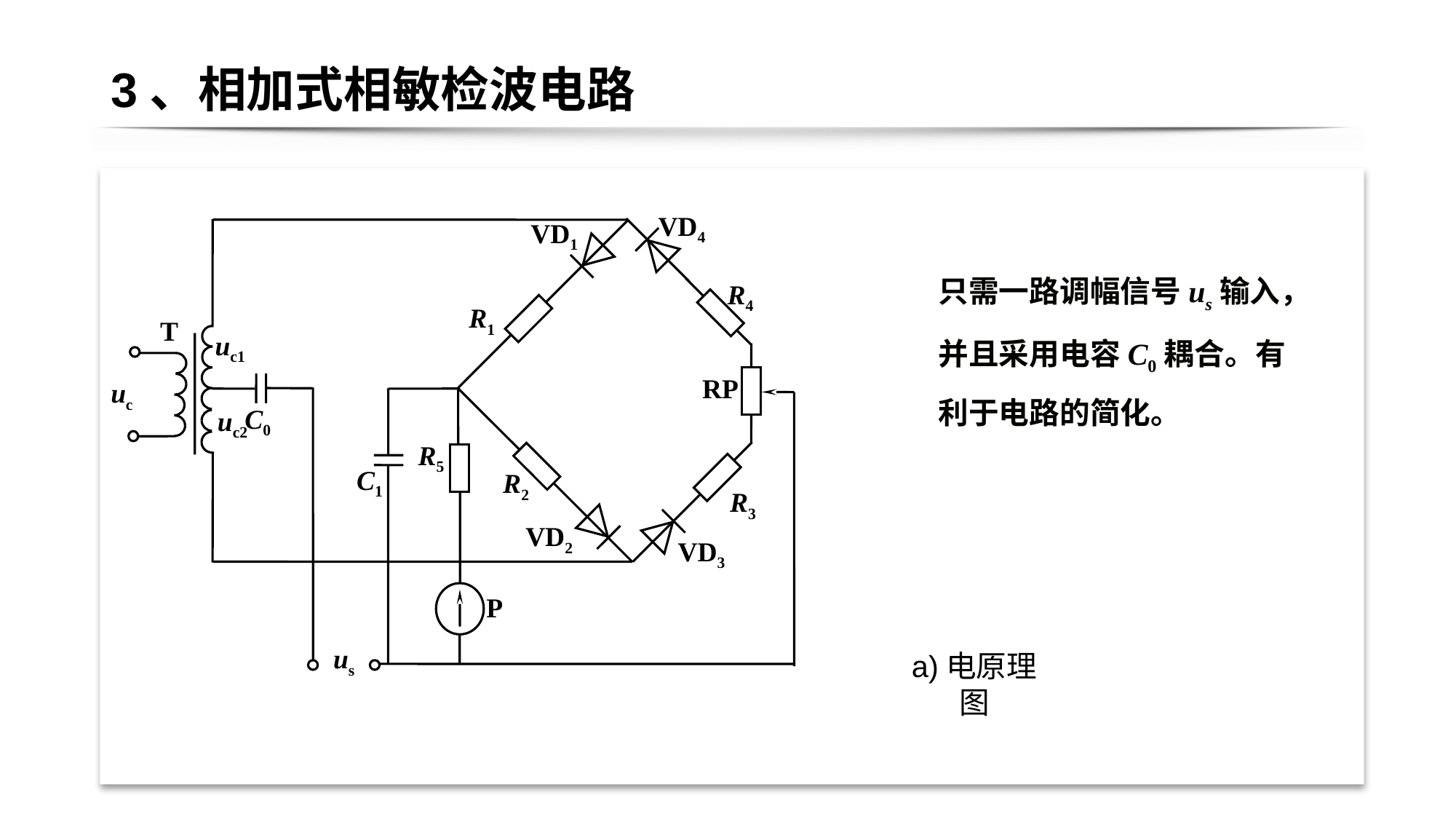

# 3、相加式相敏检波电路
VD4
VD1

R4

R1
T

uc1

RP

uc

C0
uc2

R5

C1

R2

R3

VD2

VD3

P

us

只需一路调幅信号us输入，并且采用电容C0耦合。有利于电路的简化。

a)电原理图